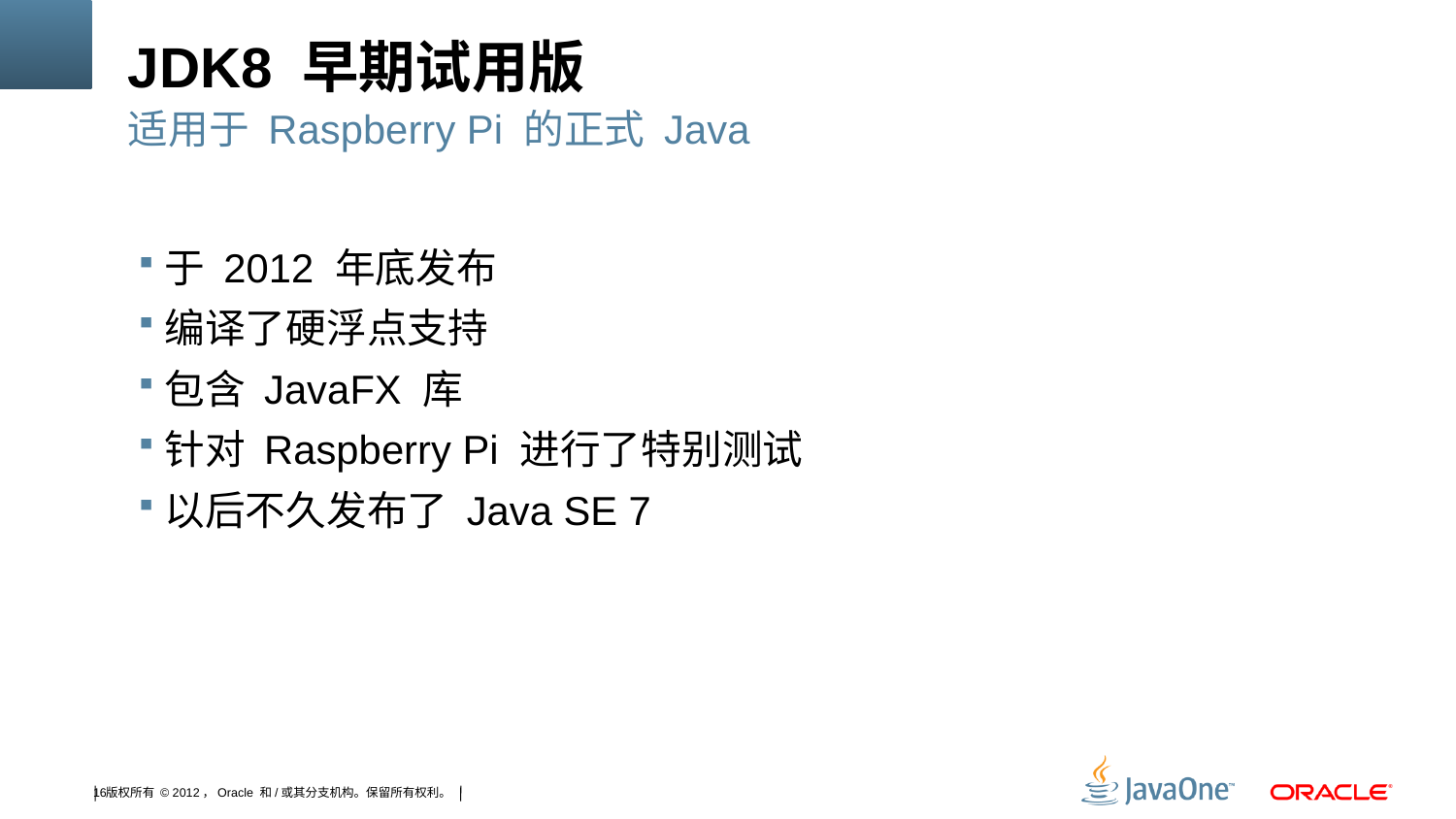

# JDK8 早期试用版
适用于 Raspberry Pi 的正式 Java
于 2012 年底发布
编译了硬浮点支持
包含 JavaFX 库
针对 Raspberry Pi 进行了特别测试
以后不久发布了 Java SE 7